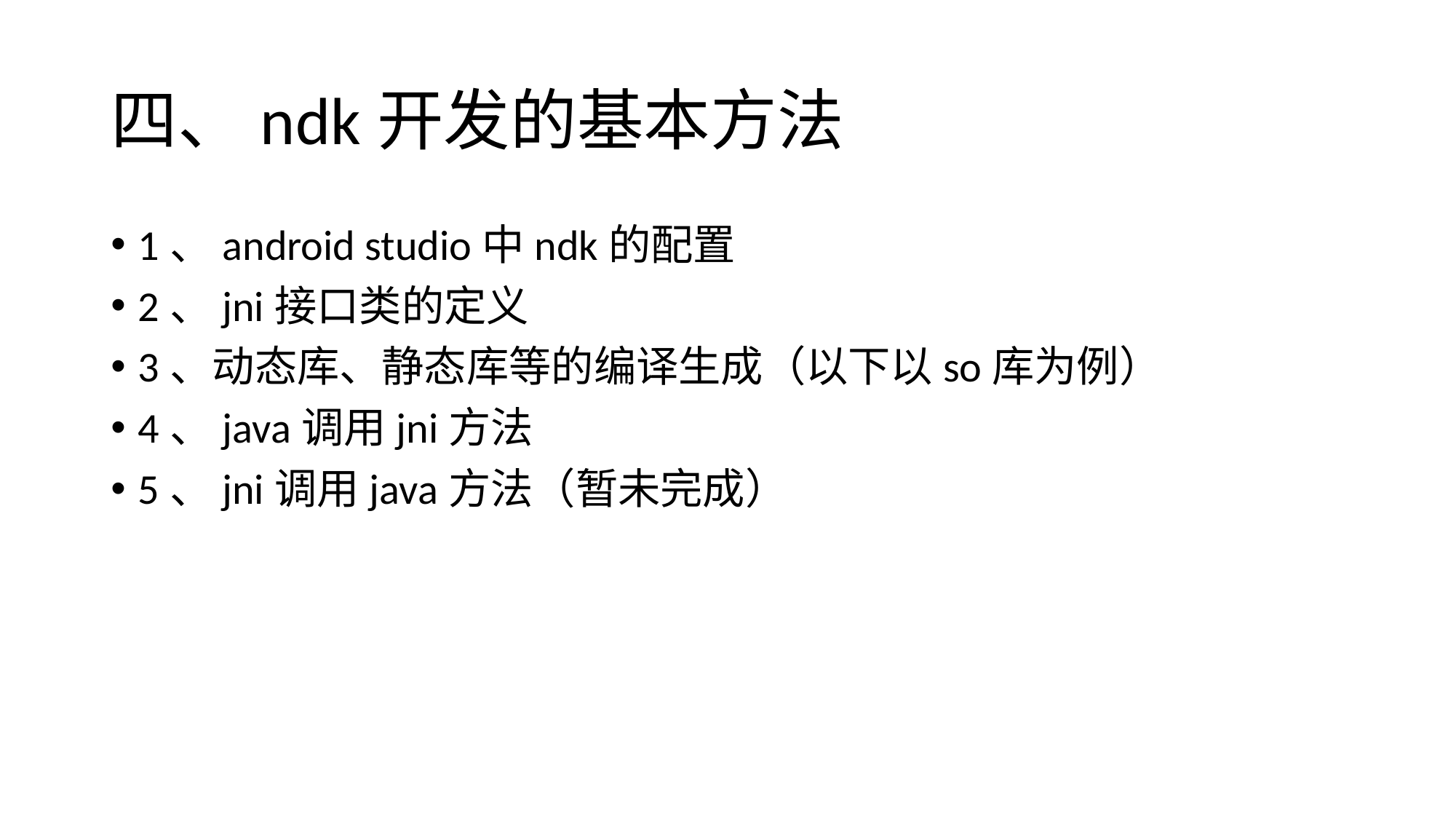

# 四、ndk开发的基本方法
1、android studio中ndk的配置
2、jni接口类的定义
3、动态库、静态库等的编译生成（以下以so库为例）
4、java调用jni方法
5、jni调用java方法（暂未完成）